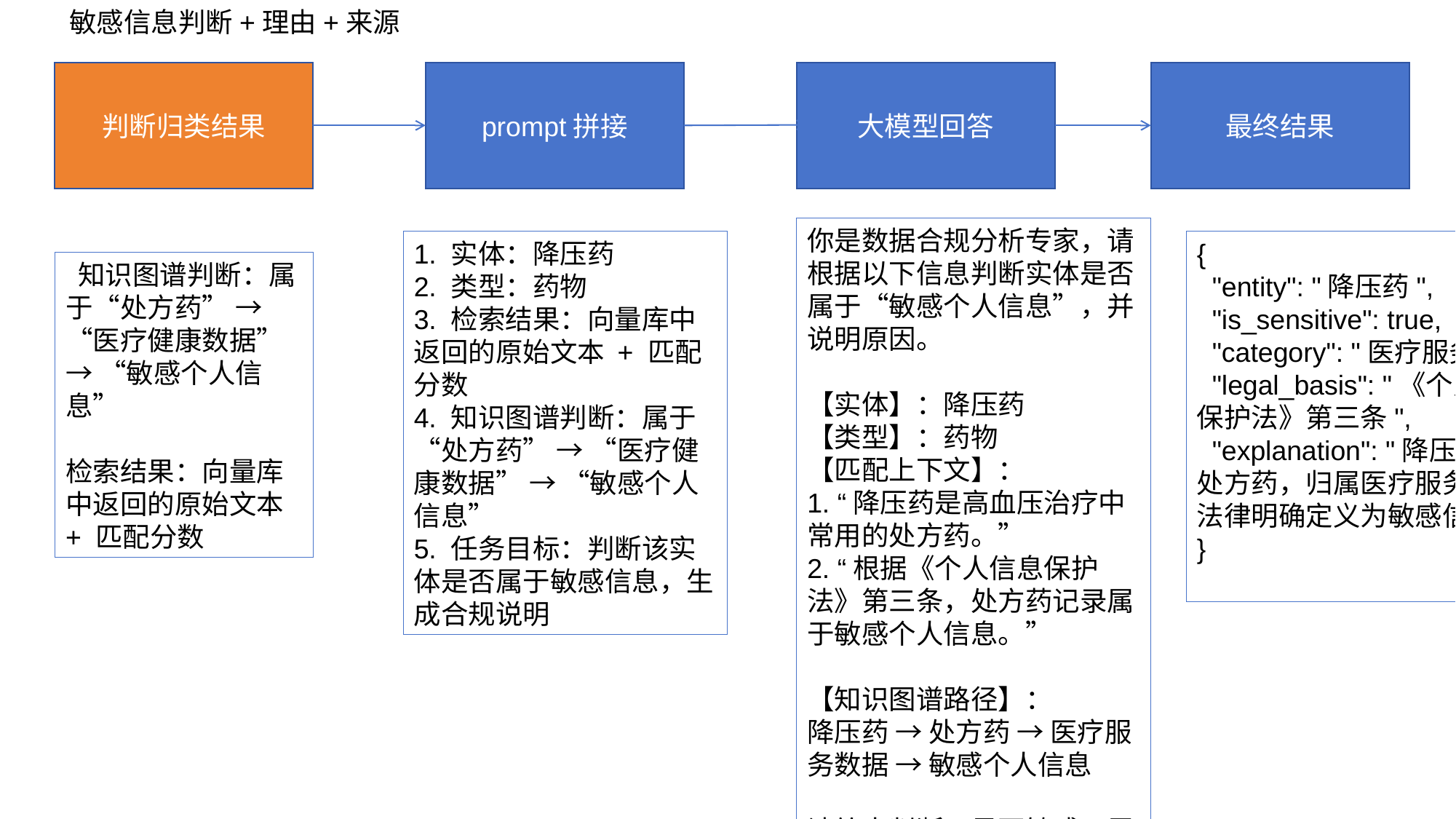

敏感信息判断+理由+来源
判断归类结果
prompt拼接
大模型回答
最终结果
你是数据合规分析专家，请根据以下信息判断实体是否属于“敏感个人信息”，并说明原因。

【实体】：降压药
【类型】：药物
【匹配上下文】：
1. “降压药是高血压治疗中常用的处方药。”
2. “根据《个人信息保护法》第三条，处方药记录属于敏感个人信息。”

【知识图谱路径】：
降压药 → 处方药 → 医疗服务数据 → 敏感个人信息

请给出判断：是否敏感？属于哪一类？相关法律依据是什么？

1. 实体：降压药
2. 类型：药物
3. 检索结果：向量库中返回的原始文本 + 匹配分数
4. 知识图谱判断：属于“处方药” → “医疗健康数据” → “敏感个人信息”
5. 任务目标：判断该实体是否属于敏感信息，生成合规说明
{
  "entity": "降压药",
  "is_sensitive": true,
  "category": "医疗服务数据",
  "legal_basis": "《个人信息保护法》第三条",
  "explanation": "降压药属于处方药，归属医疗服务记录，法律明确定义为敏感信息。"
}

 知识图谱判断：属于“处方药” → “医疗健康数据” → “敏感个人信息”

检索结果：向量库中返回的原始文本 + 匹配分数